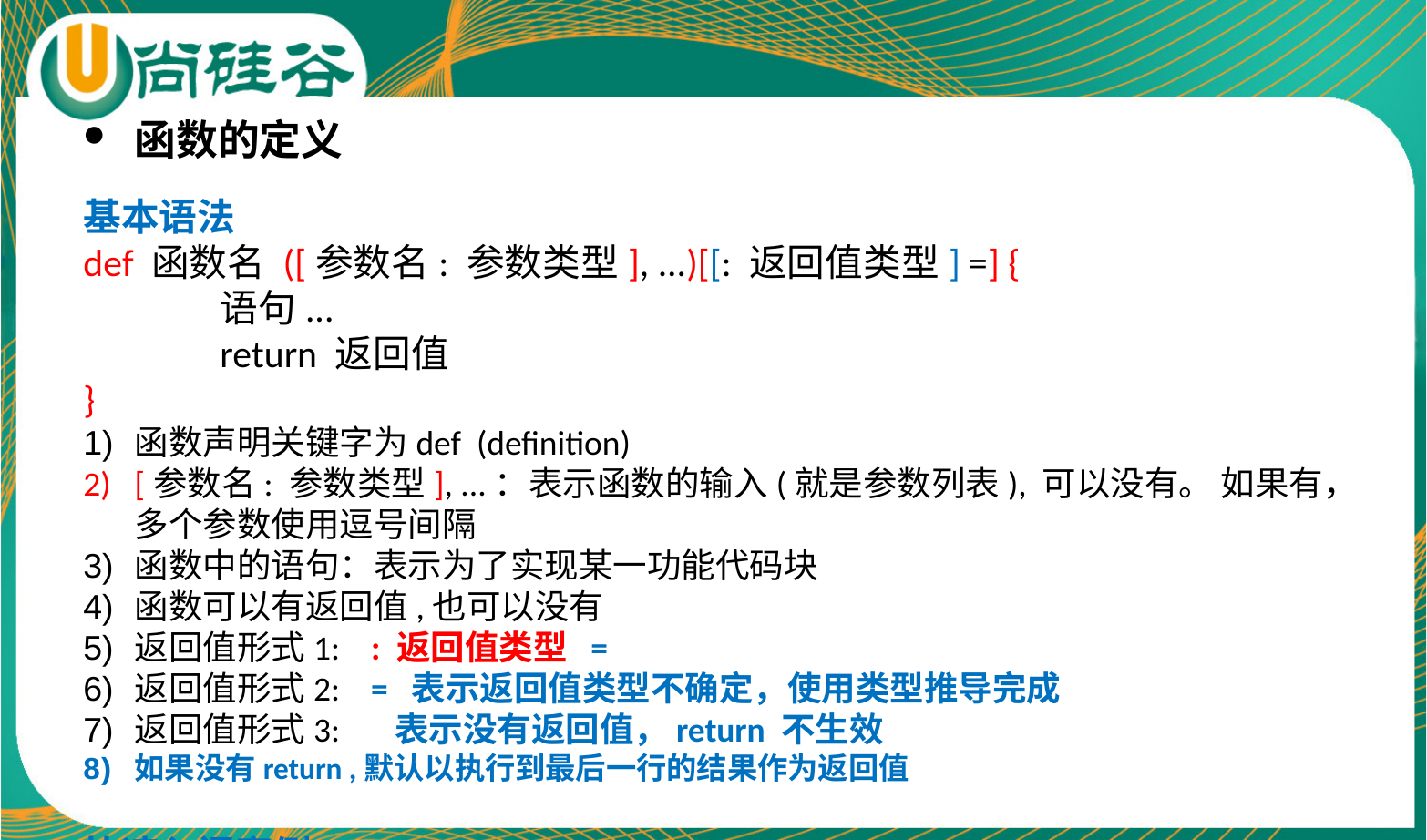

函数的定义
基本语法
def 函数名 ([参数名: 参数类型], ...)[[: 返回值类型] =] {
	语句...
	return 返回值
}
函数声明关键字为def  (definition)
[参数名: 参数类型], ...：表示函数的输入(就是参数列表), 可以没有。 如果有，多个参数使用逗号间隔
函数中的语句：表示为了实现某一功能代码块
函数可以有返回值,也可以没有
返回值形式1:    : 返回值类型  =
返回值形式2:    =  表示返回值类型不确定，使用类型推导完成
返回值形式3:      表示没有返回值，return 不生效
如果没有return ,默认以执行到最后一行的结果作为返回值

快速入门案例
使用函数完全前面的案例。